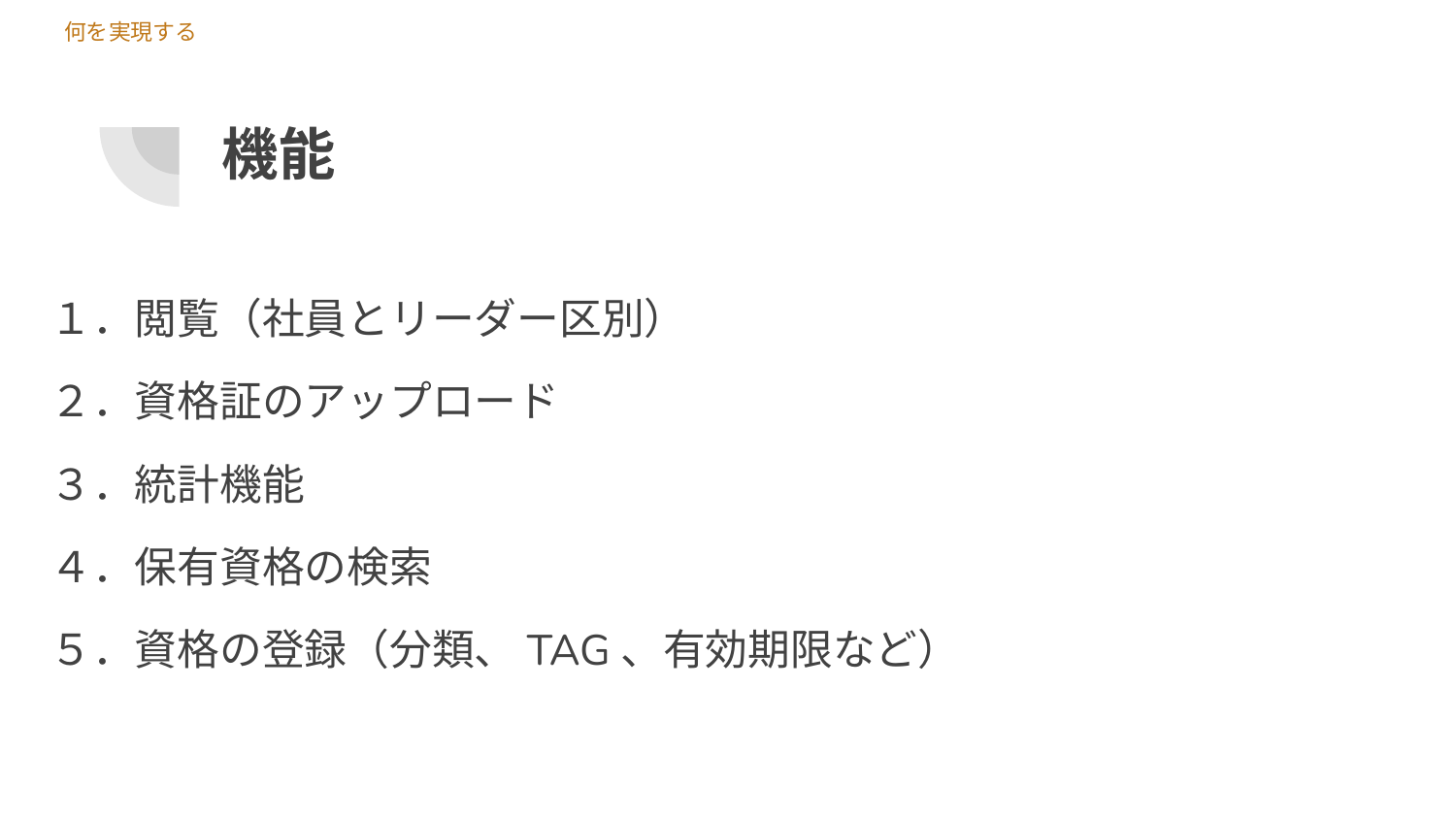

何を実現する
# 機能
１．閲覧（社員とリーダー区別）
２．資格証のアップロード
３．統計機能
４．保有資格の検索
５．資格の登録（分類、TAG、有効期限など）